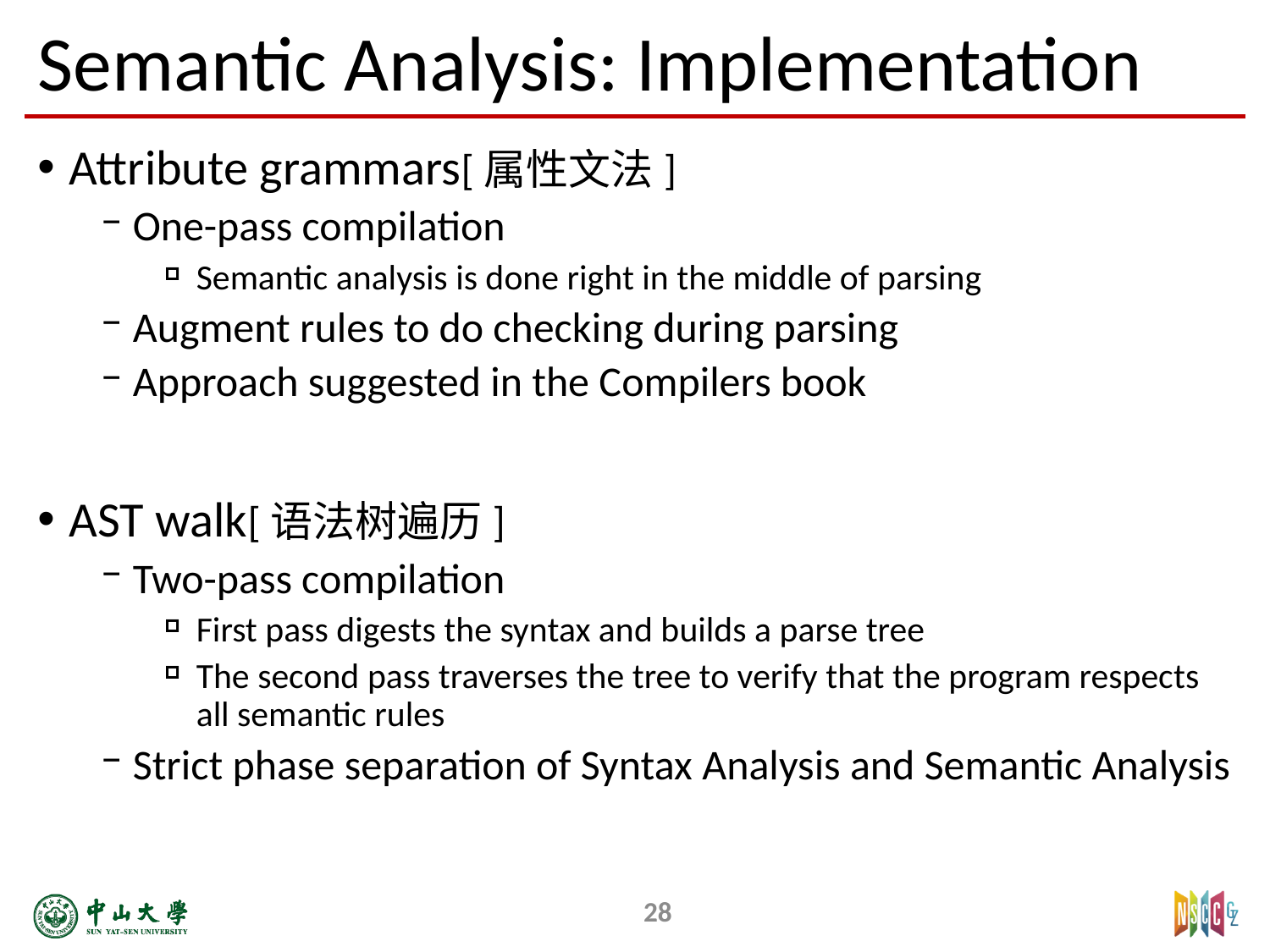

# Semantic Analysis: Implementation
Attribute grammars[属性文法]
One-pass compilation
Semantic analysis is done right in the middle of parsing
Augment rules to do checking during parsing
Approach suggested in the Compilers book

AST walk[语法树遍历]
Two-pass compilation
First pass digests the syntax and builds a parse tree
The second pass traverses the tree to verify that the program respects all semantic rules
Strict phase separation of Syntax Analysis and Semantic Analysis
28